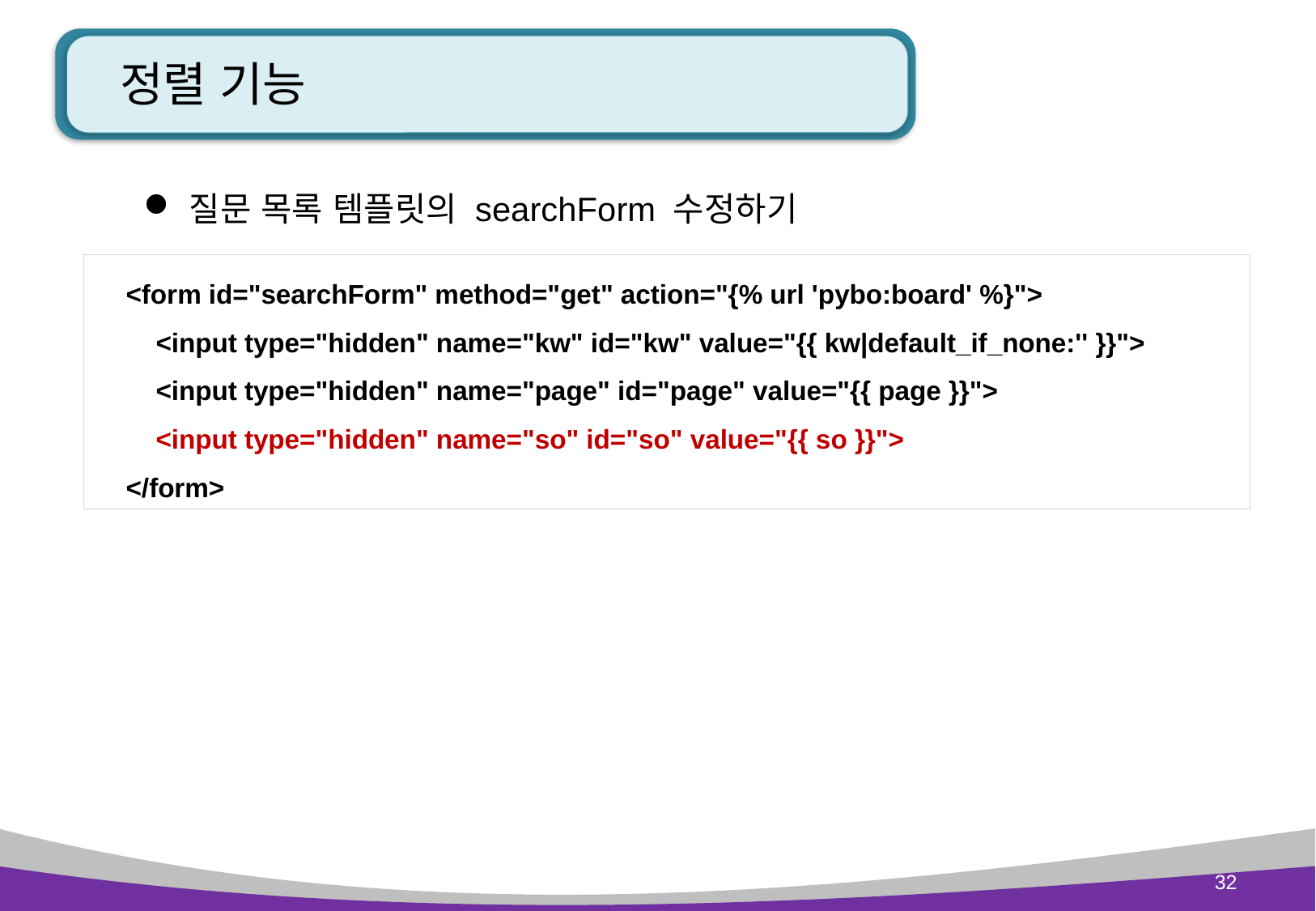

# 정렬 기능
질문 목록 템플릿의 searchForm 수정하기
    <form id="searchForm" method="get" action="{% url 'pybo:board' %}">
        <input type="hidden" name="kw" id="kw" value="{{ kw|default_if_none:'' }}">
        <input type="hidden" name="page" id="page" value="{{ page }}">
        <input type="hidden" name="so" id="so" value="{{ so }}">
    </form>
32